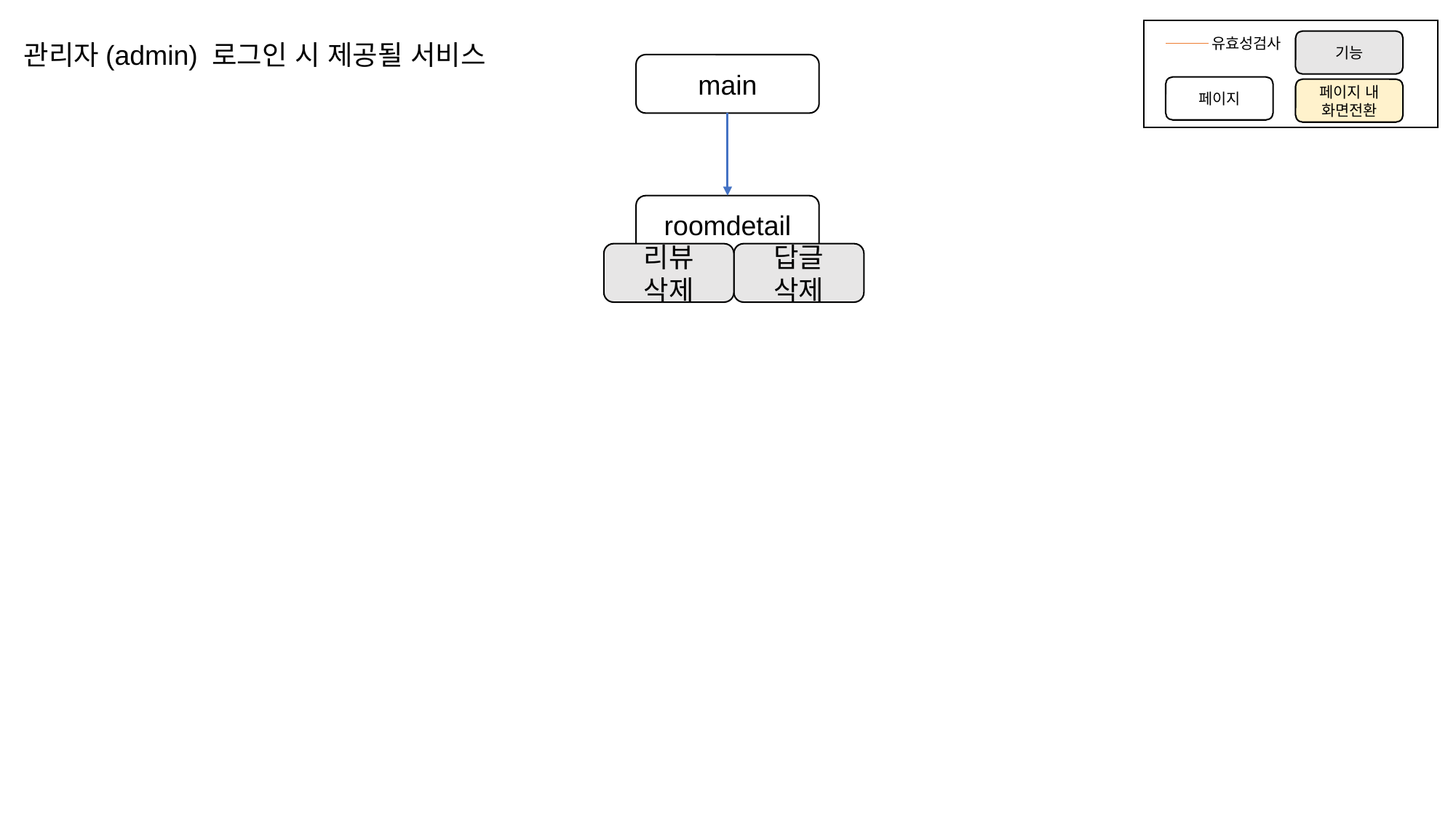

유효성검사
기능
페이지
페이지 내
화면전환
관리자(admin) 로그인 시 제공될 서비스
main
roomdetail
리뷰
삭제
답글
삭제